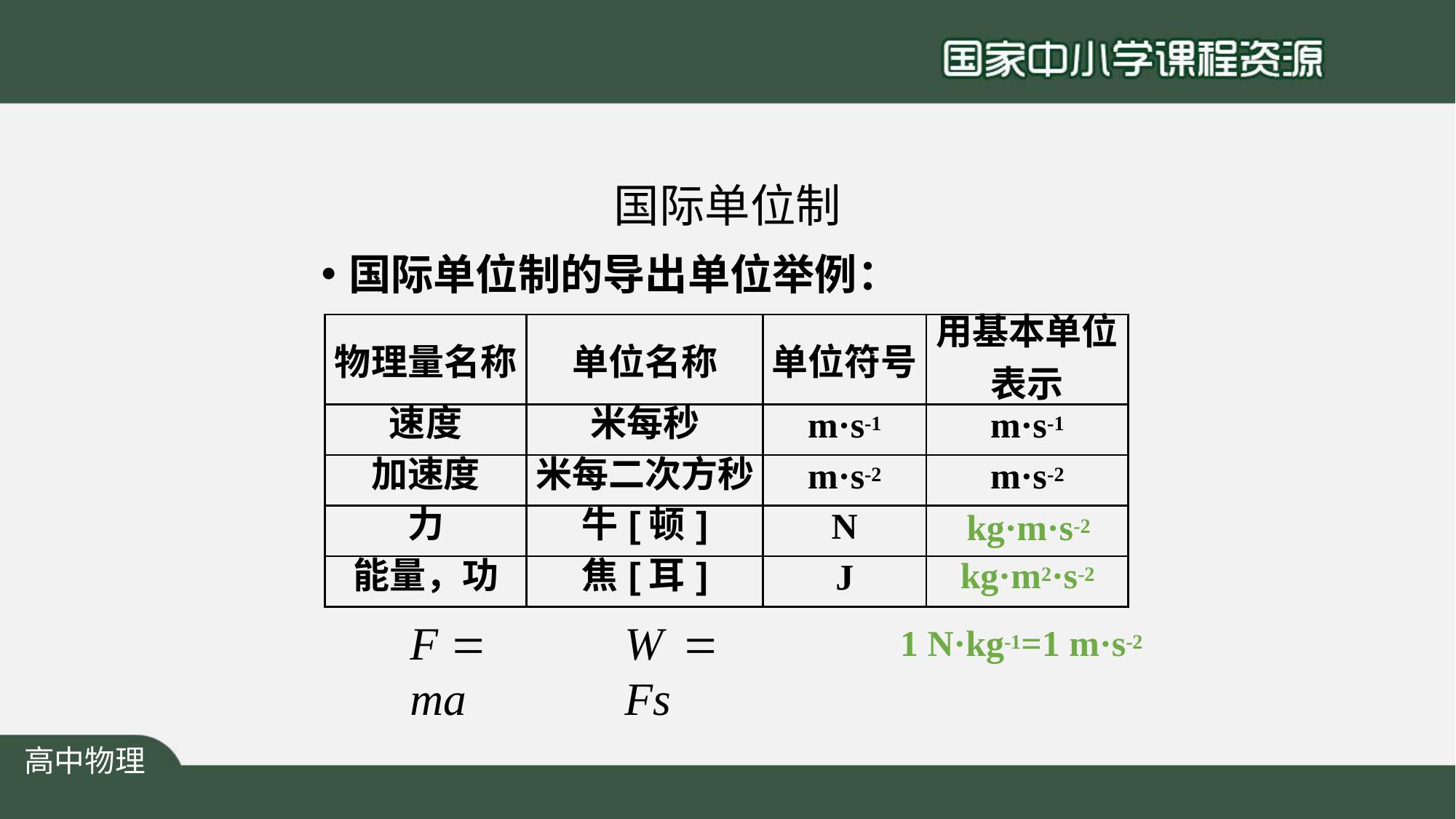

# 国际单位制
国际单位制的导出单位举例：
| 物理量名称 | 单位名称 | 单位符号 | 用基本单位 表示 |
| --- | --- | --- | --- |
| 速度 | 米每秒 | m·s-1 | m·s-1 |
| 加速度 | 米每二次方秒 | m·s-2 | m·s-2 |
| 力 | 牛[顿] | N | kg·m·s-2 |
| 能量，功 | 焦[耳] | J | kg·m2·s-2 |
F = ma
W	= Fs
1 N·kg-1=1 m·s-2
高中物理